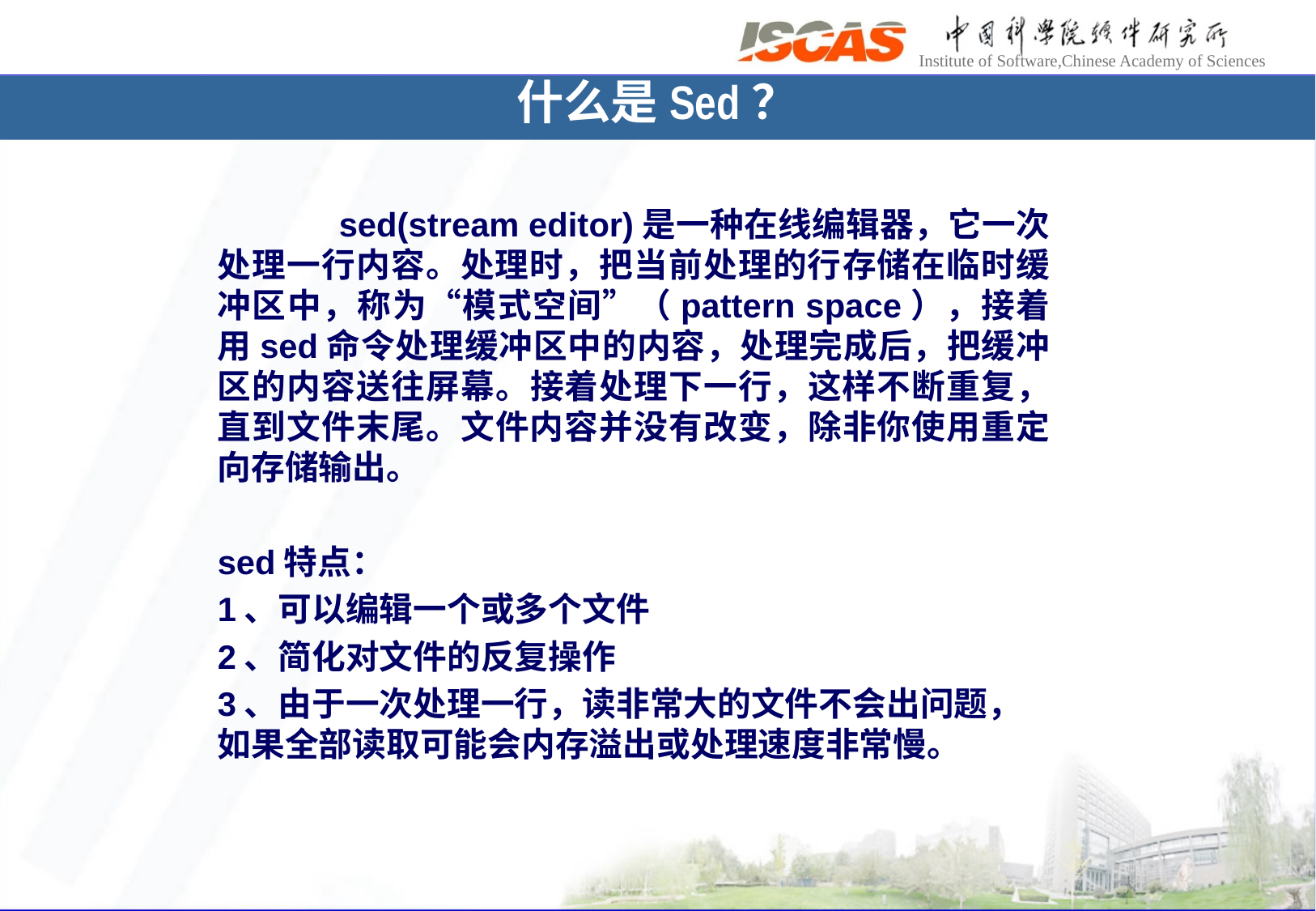

什么是Sed？
		sed(stream editor)是一种在线编辑器，它一次处理一行内容。处理时，把当前处理的行存储在临时缓冲区中，称为“模式空间”（pattern space），接着用sed命令处理缓冲区中的内容，处理完成后，把缓冲区的内容送往屏幕。接着处理下一行，这样不断重复，直到文件末尾。文件内容并没有改变，除非你使用重定向存储输出。

	sed特点：
	1、可以编辑一个或多个文件
	2、简化对文件的反复操作
	3、由于一次处理一行，读非常大的文件不会出问题，如果全部读取可能会内存溢出或处理速度非常慢。